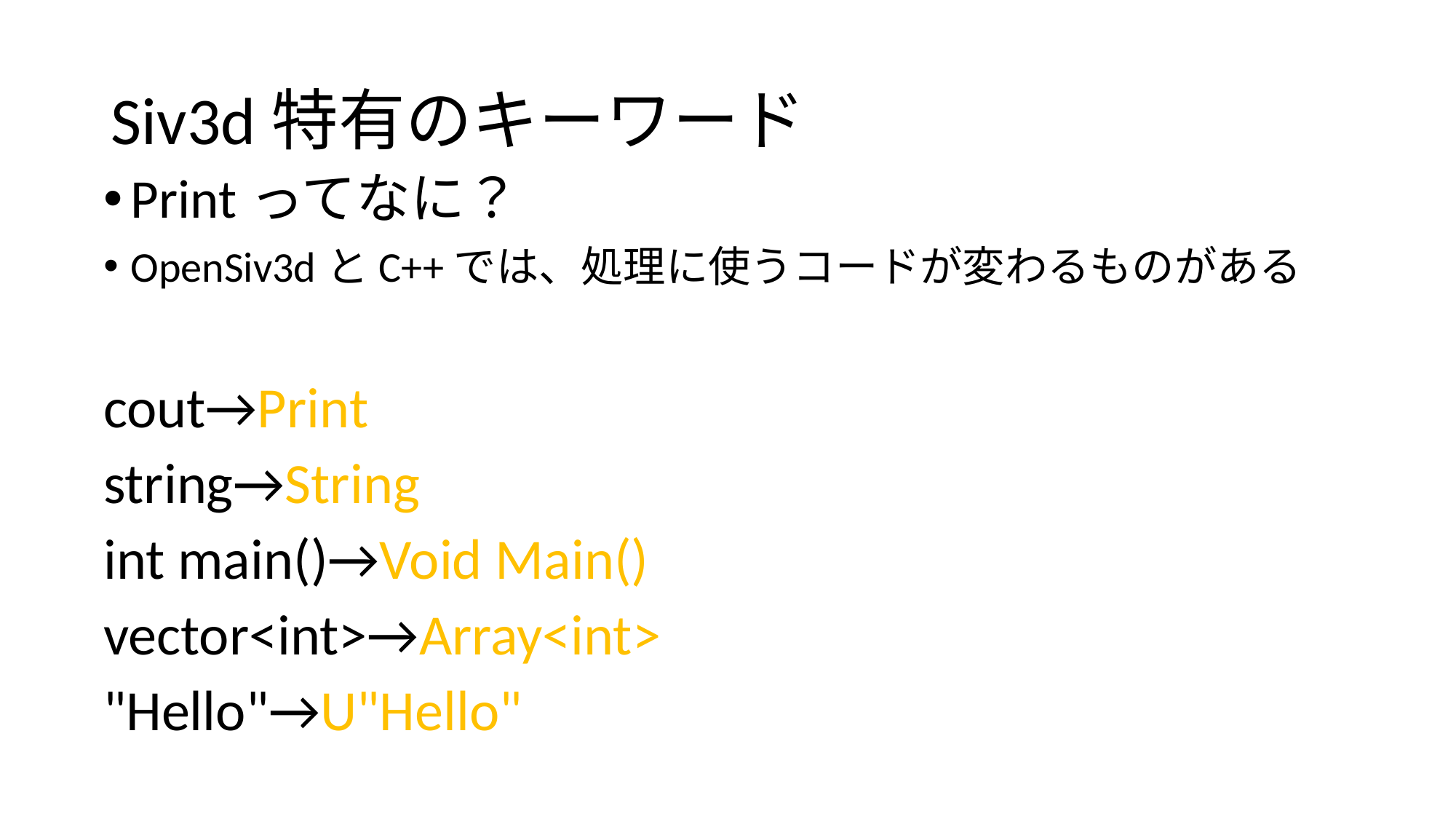

# Siv3d特有のキーワード
Printってなに？
OpenSiv3dとC++では、処理に使うコードが変わるものがある
cout→Print
string→String
int main()→Void Main()
vector<int>→Array<int>
"Hello"→U"Hello"